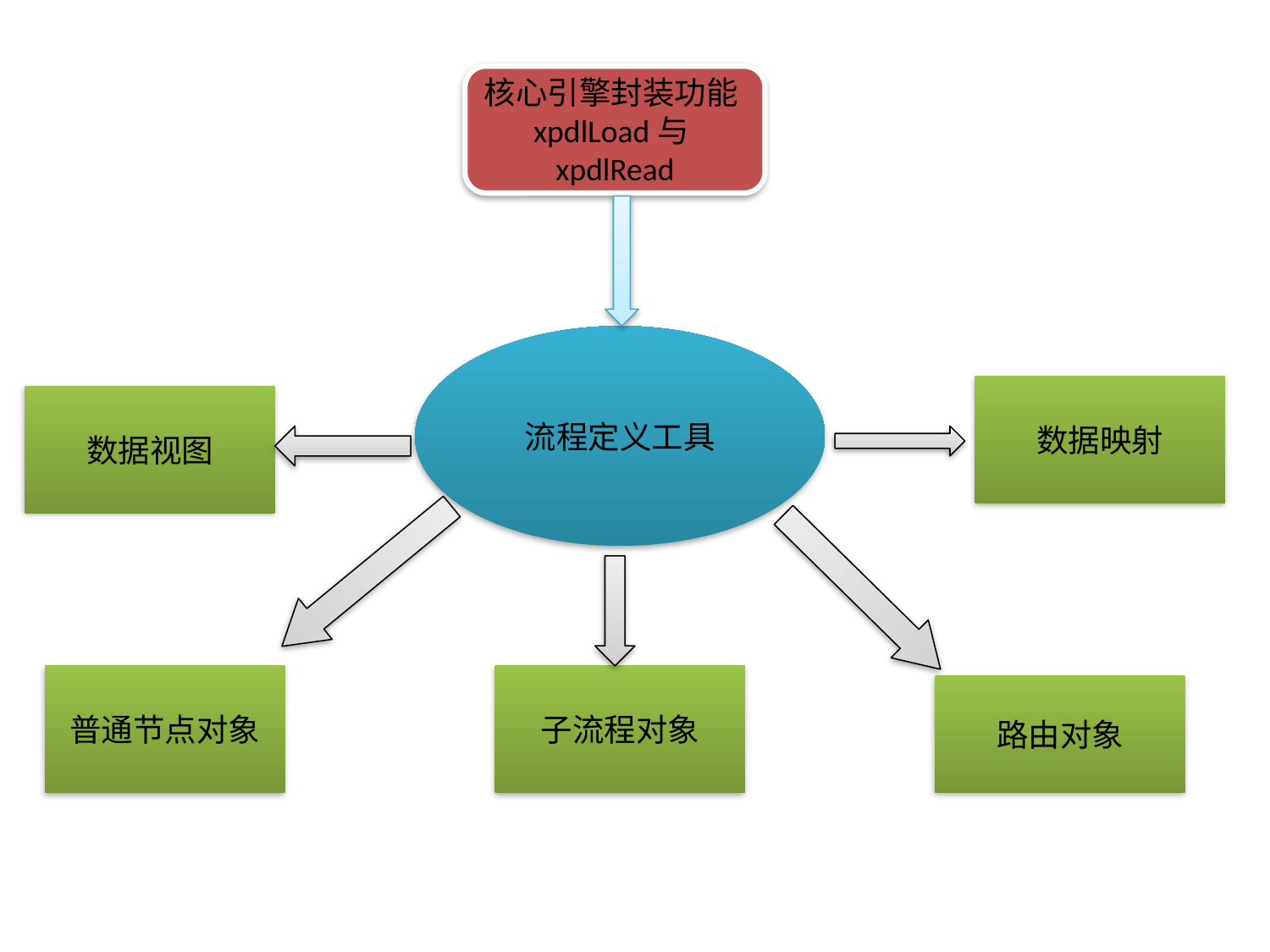

核心引擎封装功能xpdlLoad与xpdlRead

流程定义工具
数据映射
数据视图

普通节点对象
子流程对象
路由对象